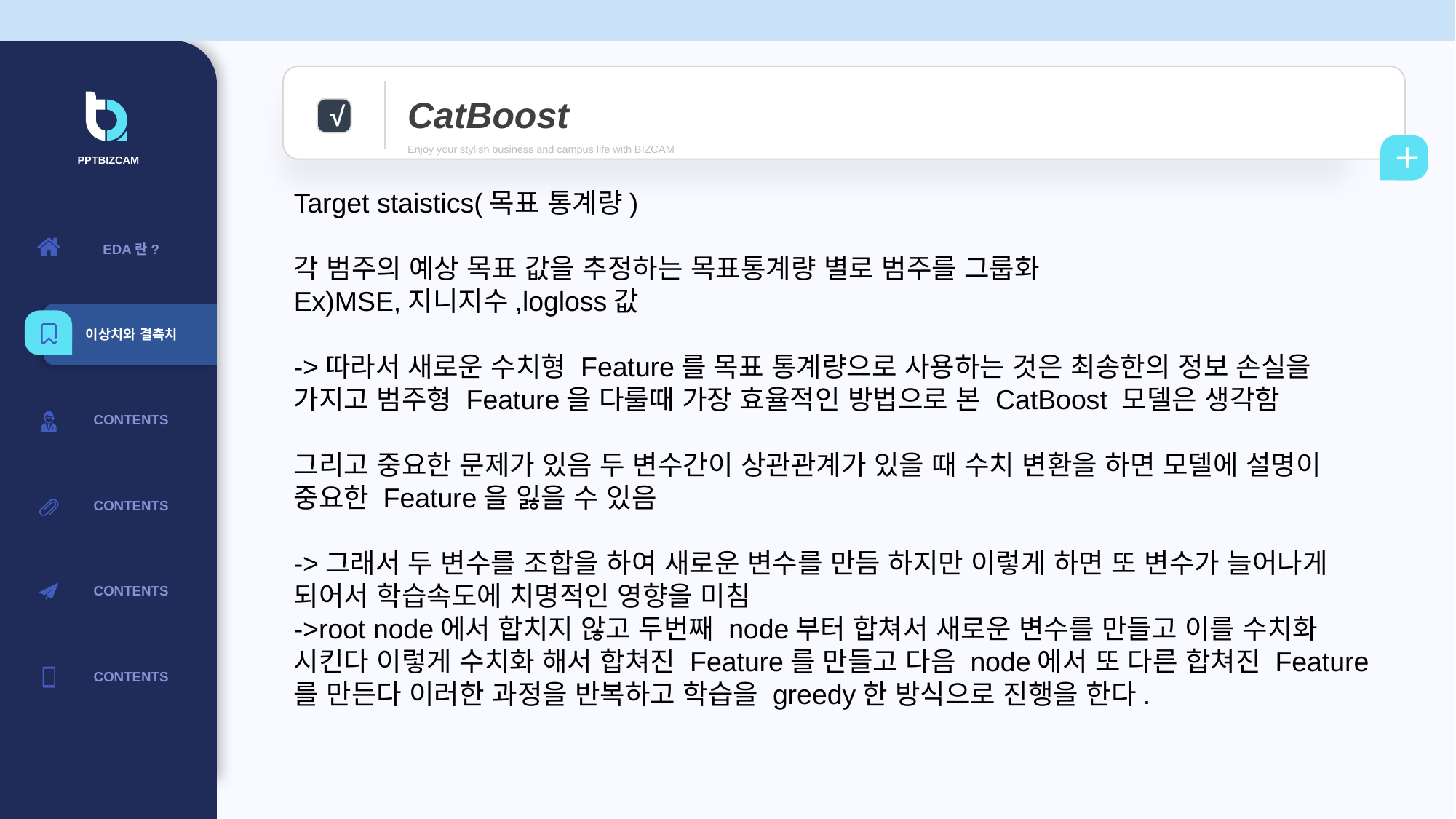

CatBoost
Enjoy your stylish business and campus life with BIZCAM

√
+

PPTBIZCAM
Target staistics(목표 통계량)

각 범주의 예상 목표 값을 추정하는 목표통계량 별로 범주를 그룹화
Ex)MSE,지니지수,logloss값

->따라서 새로운 수치형 Feature를 목표 통계량으로 사용하는 것은 최송한의 정보 손실을 가지고 범주형 Feature을 다룰때 가장 효율적인 방법으로 본 CatBoost 모델은 생각함

그리고 중요한 문제가 있음 두 변수간이 상관관계가 있을 때 수치 변환을 하면 모델에 설명이 중요한 Feature을 잃을 수 있음

->그래서 두 변수를 조합을 하여 새로운 변수를 만듬 하지만 이렇게 하면 또 변수가 늘어나게 되어서 학습속도에 치명적인 영향을 미침
->root node에서 합치지 않고 두번째 node부터 합쳐서 새로운 변수를 만들고 이를 수치화 시킨다 이렇게 수치화 해서 합쳐진 Feature를 만들고 다음 node에서 또 다른 합쳐진 Feature를 만든다 이러한 과정을 반복하고 학습을 greedy한 방식으로 진행을 한다.
| EDA란? |
| --- |
| CONTENTS |
| CONTENTS |
| CONTENTS |
| CONTENTS |
| CONTENTS |

이상치와 결측치